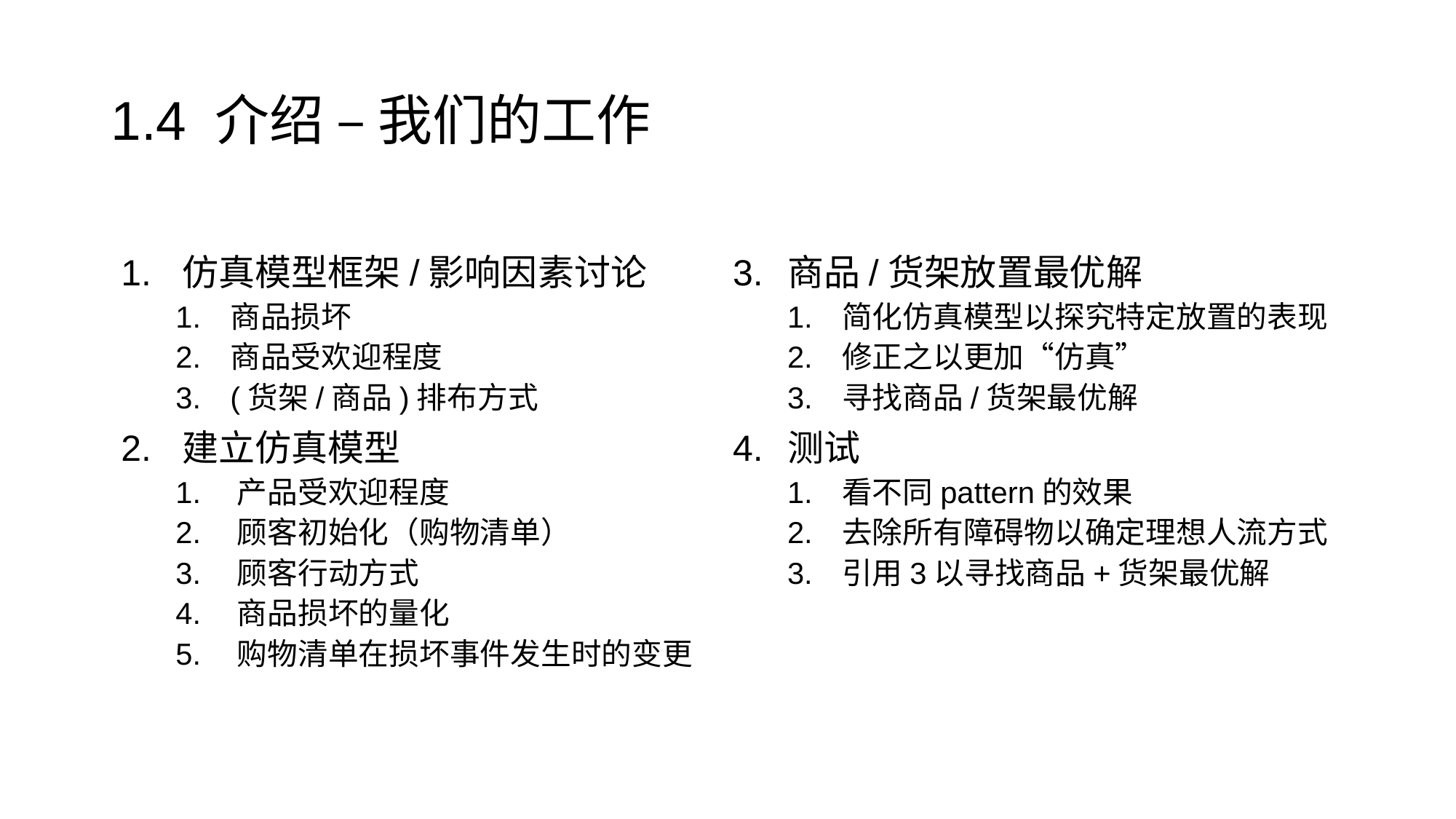

# 1.4 介绍 – 我们的工作
仿真模型框架/影响因素讨论
商品损坏
商品受欢迎程度
(货架/商品)排布方式
建立仿真模型
产品受欢迎程度
顾客初始化（购物清单）
顾客行动方式
商品损坏的量化
购物清单在损坏事件发生时的变更
商品/货架放置最优解
简化仿真模型以探究特定放置的表现
修正之以更加“仿真”
寻找商品/货架最优解
测试
看不同pattern的效果
去除所有障碍物以确定理想人流方式
引用3以寻找商品+货架最优解